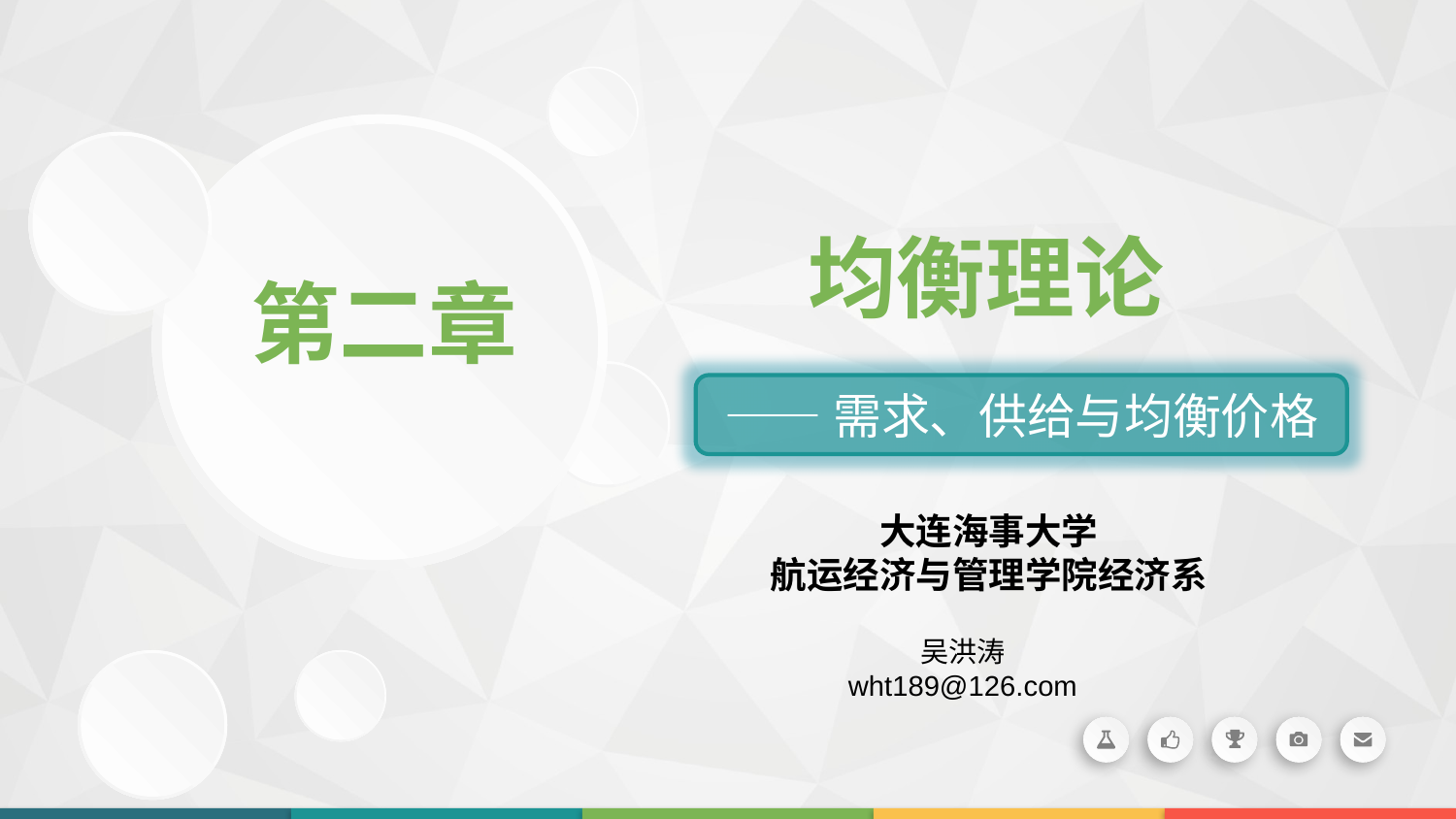

均衡理论

第二章

——需求、供给与均衡价格

大连海事大学
航运经济与管理学院经济系
吴洪涛
wht189@126.com